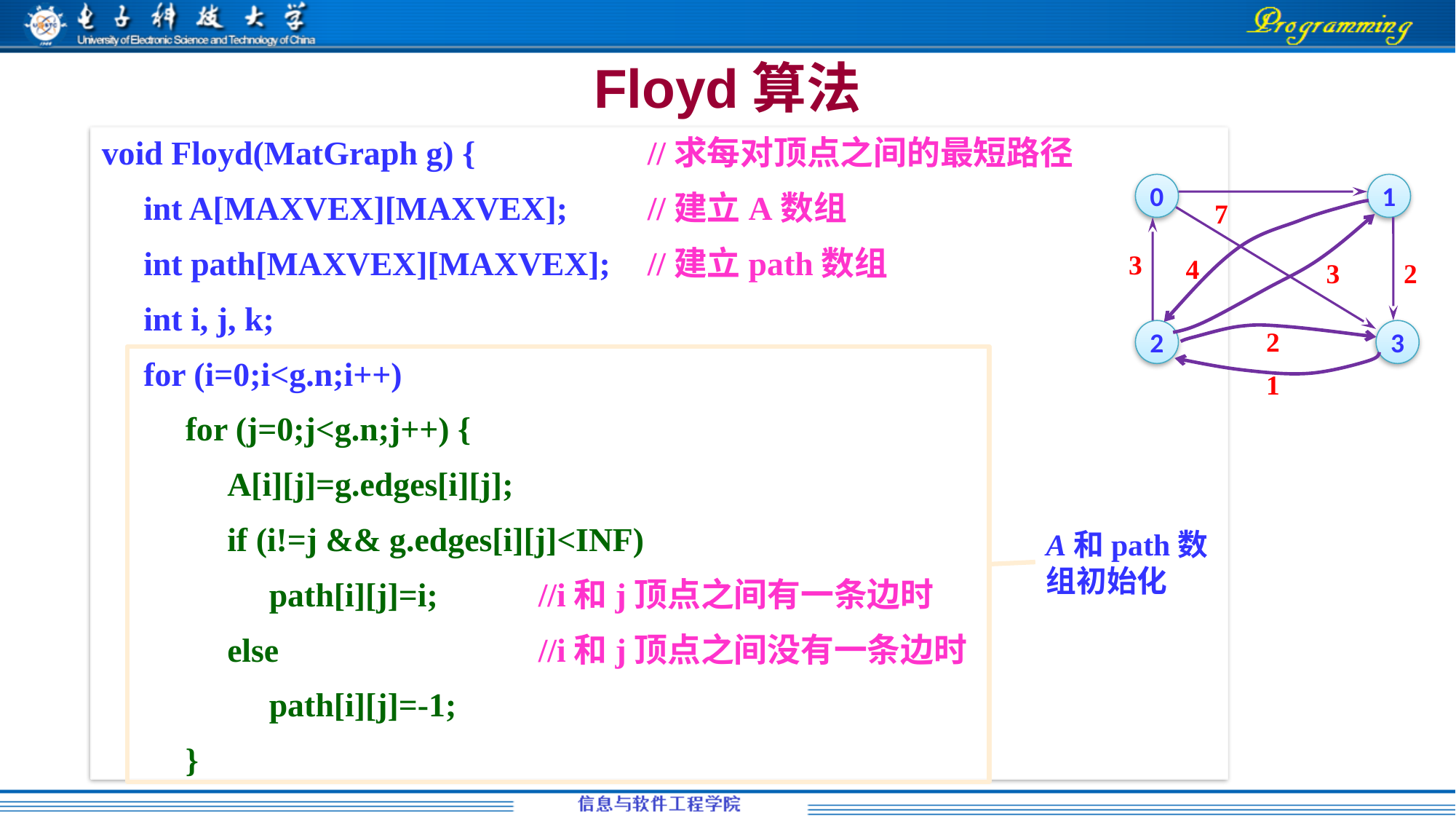

# Floyd算法
void Floyd(MatGraph g) {		//求每对顶点之间的最短路径
     int A[MAXVEX][MAXVEX];	//建立A数组
     int path[MAXVEX][MAXVEX];	//建立path数组
     int i, j, k;
     for (i=0;i<g.n;i++)
          for (j=0;j<g.n;j++) {
               A[i][j]=g.edges[i][j];
               if (i!=j && g.edges[i][j]<INF)
                    path[i][j]=i; 	//i和j顶点之间有一条边时
               else			//i和j顶点之间没有一条边时
                    path[i][j]=-1;
          }
0
1

7

3
4
3
2
2
2
3

1

A和path数组初始化